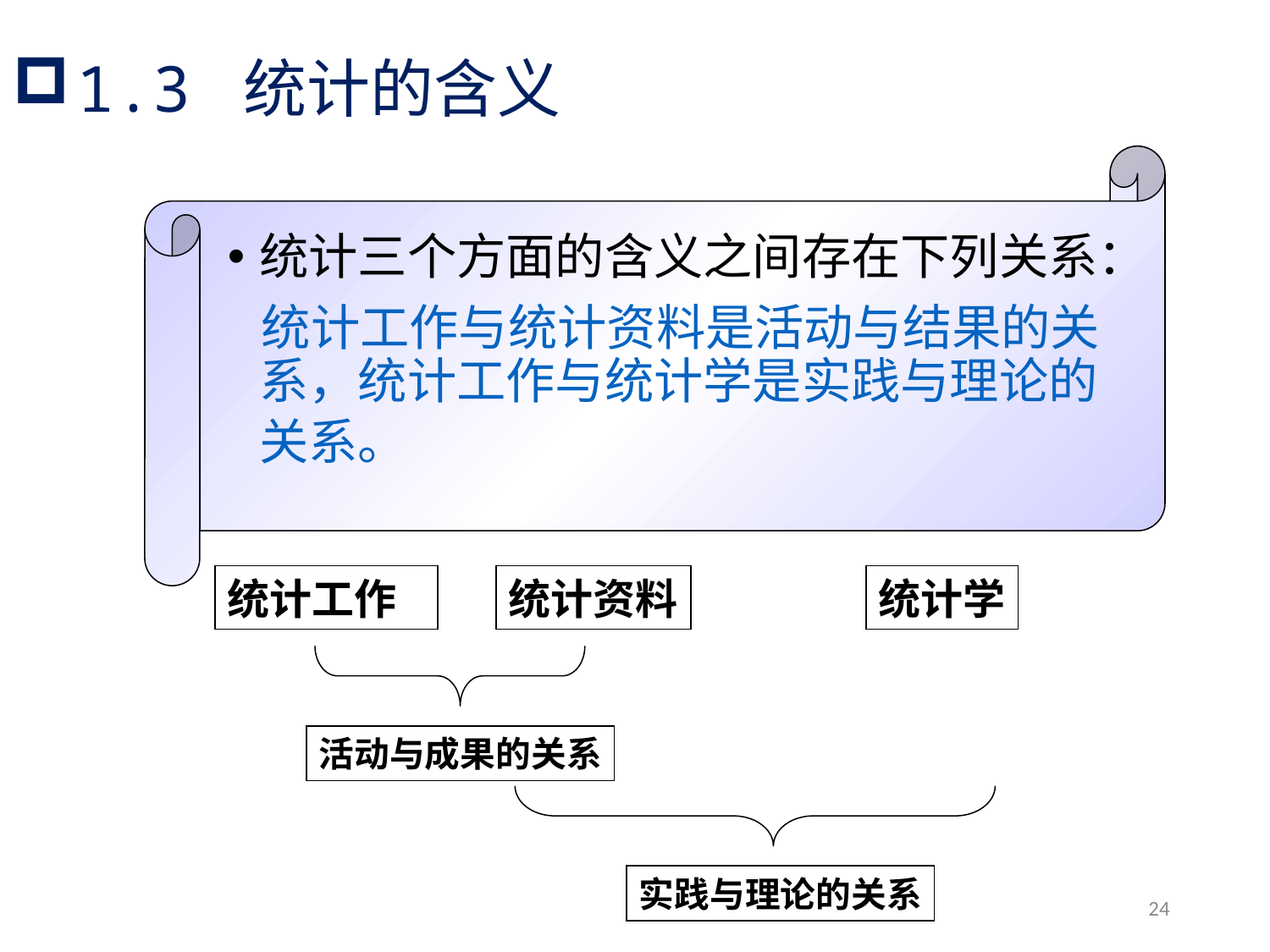

# 1.3 统计的含义

统计三个方面的含义之间存在下列关系：
  统计工作与统计资料是活动与结果的关系，统计工作与统计学是实践与理论的关系。

统计工作
统计资料
统计学

活动与成果的关系
实践与理论的关系
24